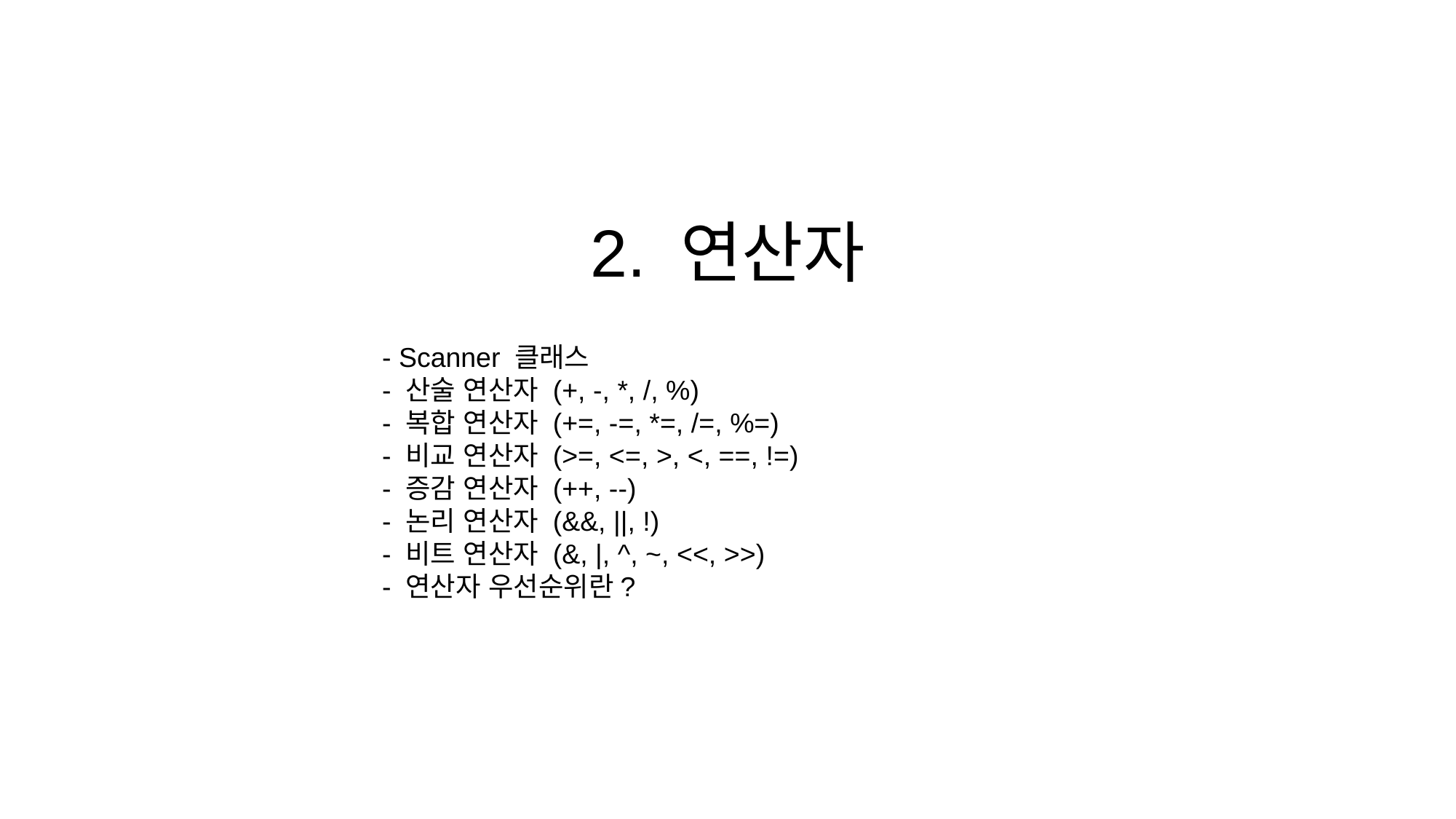

# 2. 연산자
 - Scanner 클래스
 - 산술 연산자 (+, -, *, /, %)
 - 복합 연산자 (+=, -=, *=, /=, %=)
 - 비교 연산자 (>=, <=, >, <, ==, !=)
 - 증감 연산자 (++, --)
 - 논리 연산자 (&&, ||, !)
 - 비트 연산자 (&, |, ^, ~, <<, >>)
 - 연산자 우선순위란?